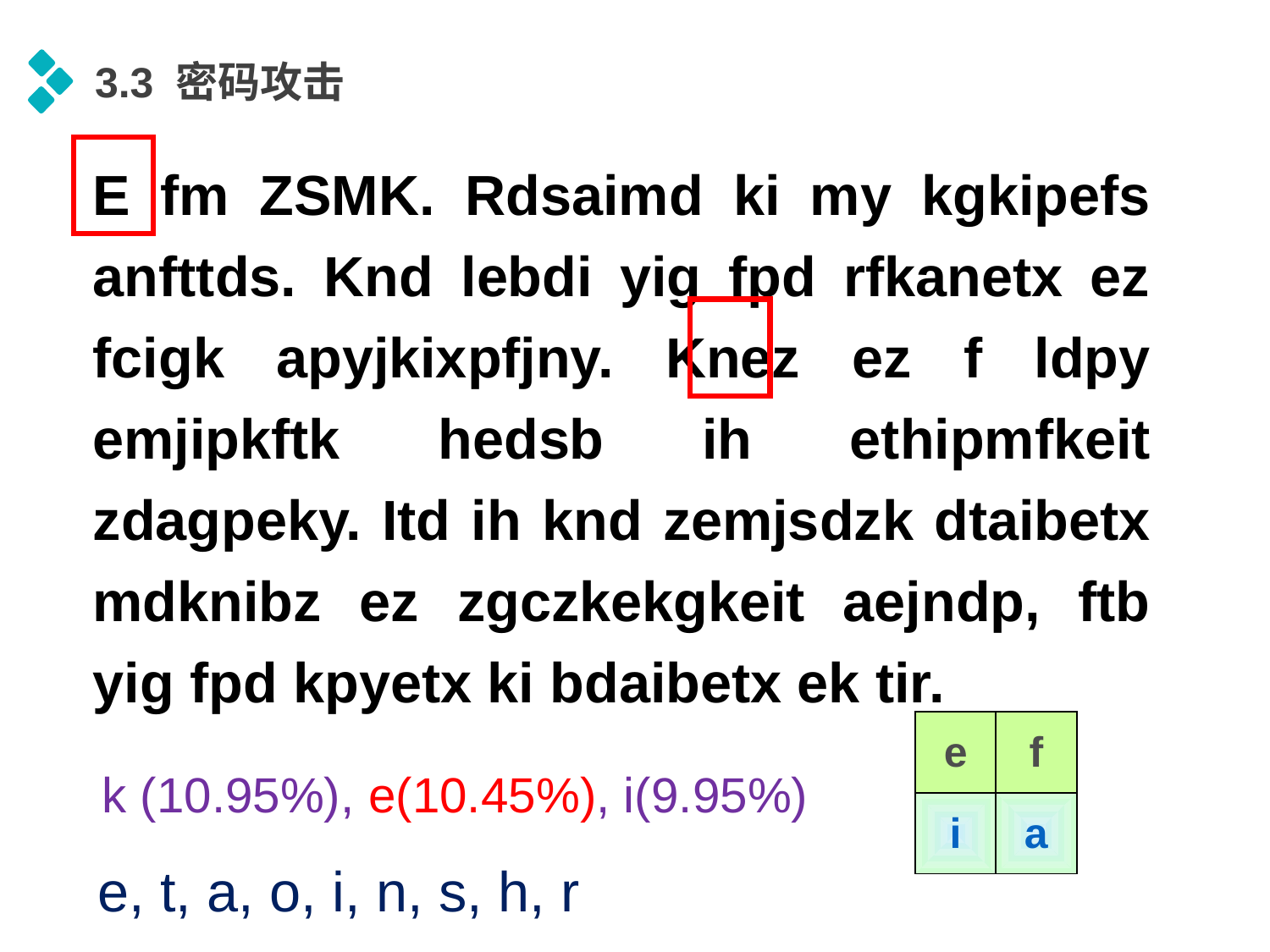

3.3 密码攻击

E fm ZSMK. Rdsaimd ki my kgkipefs anfttds. Knd lebdi yig fpd rfkanetx ez fcigk apyjkixpfjny. Knez ez f ldpy emjipkftk hedsb ih ethipmfkeit zdagpeky. Itd ih knd zemjsdzk dtaibetx mdknibz ez zgczkekgkeit aejndp, ftb yig fpd kpyetx ki bdaibetx ek tir.

| e | f |
| --- | --- |
| i | a |
k (10.95%), e(10.45%), i(9.95%)
e, t, a, o, i, n, s, h, r